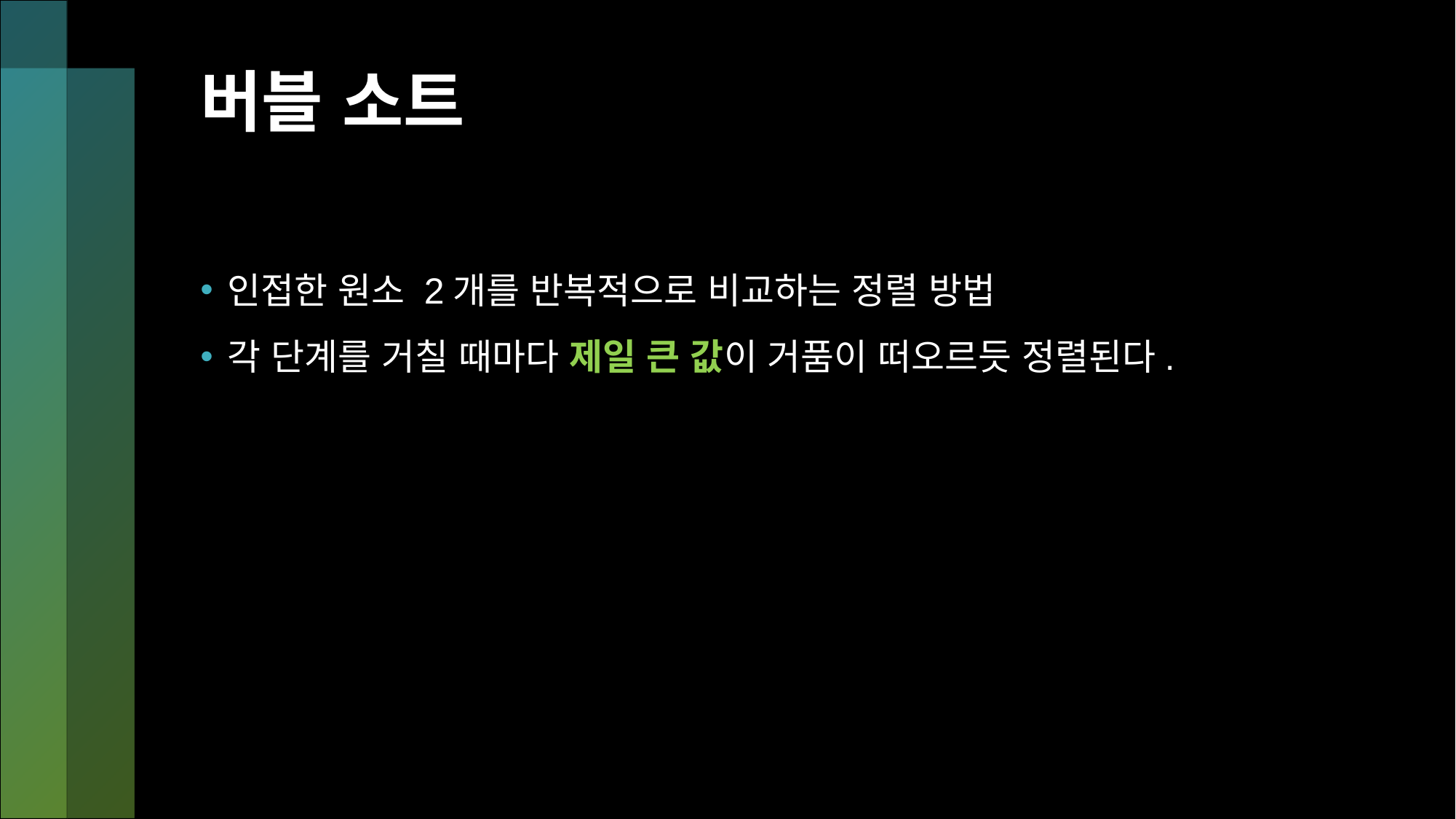

# 버블 소트
인접한 원소 2개를 반복적으로 비교하는 정렬 방법
각 단계를 거칠 때마다 제일 큰 값이 거품이 떠오르듯 정렬된다.